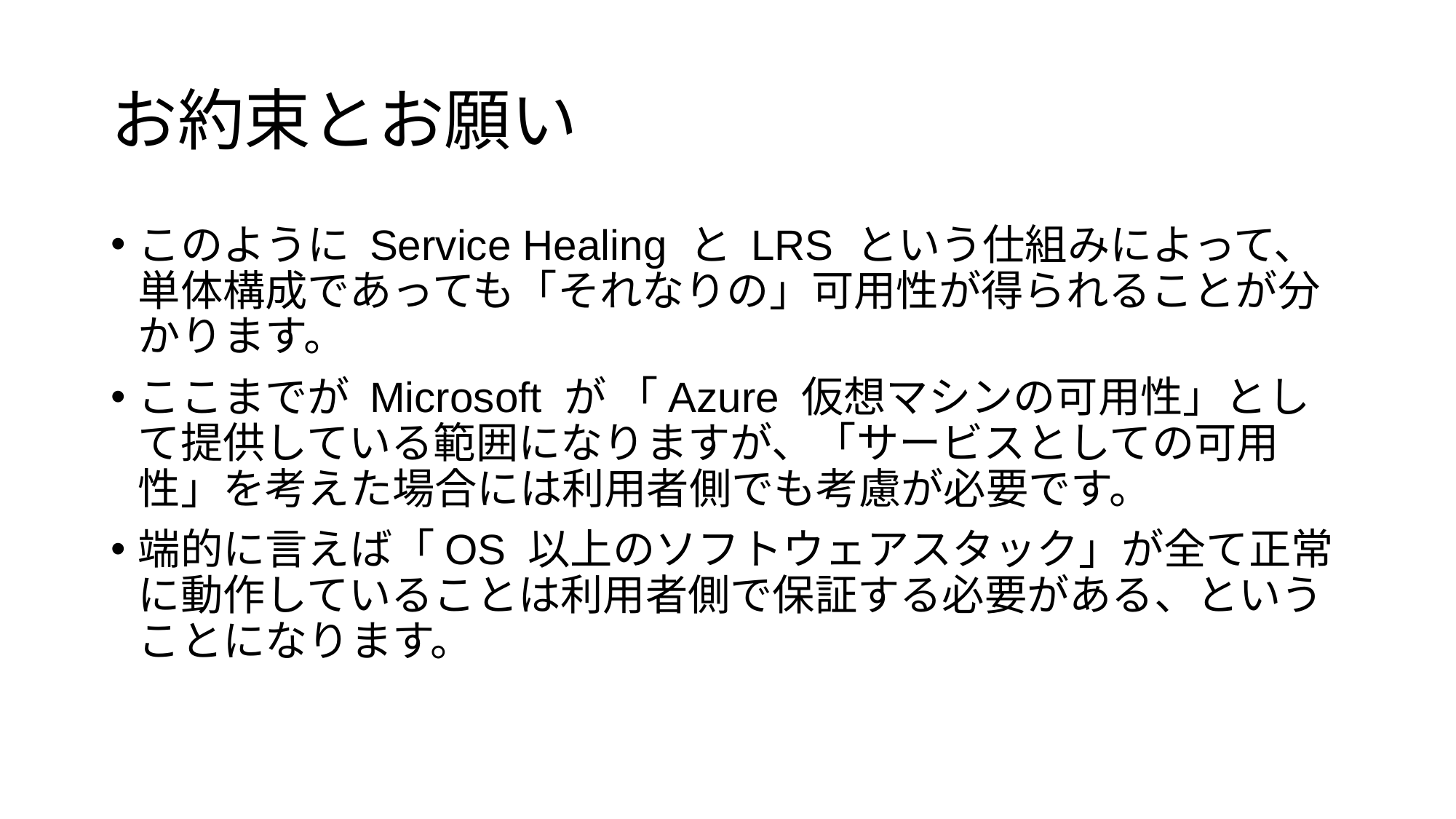

# お約束とお願い
このように Service Healing と LRS という仕組みによって、単体構成であっても「それなりの」可用性が得られることが分かります。
ここまでが Microsoft が 「Azure 仮想マシンの可用性」として提供している範囲になりますが、「サービスとしての可用性」を考えた場合には利用者側でも考慮が必要です。
端的に言えば「OS 以上のソフトウェアスタック」が全て正常に動作していることは利用者側で保証する必要がある、ということになります。